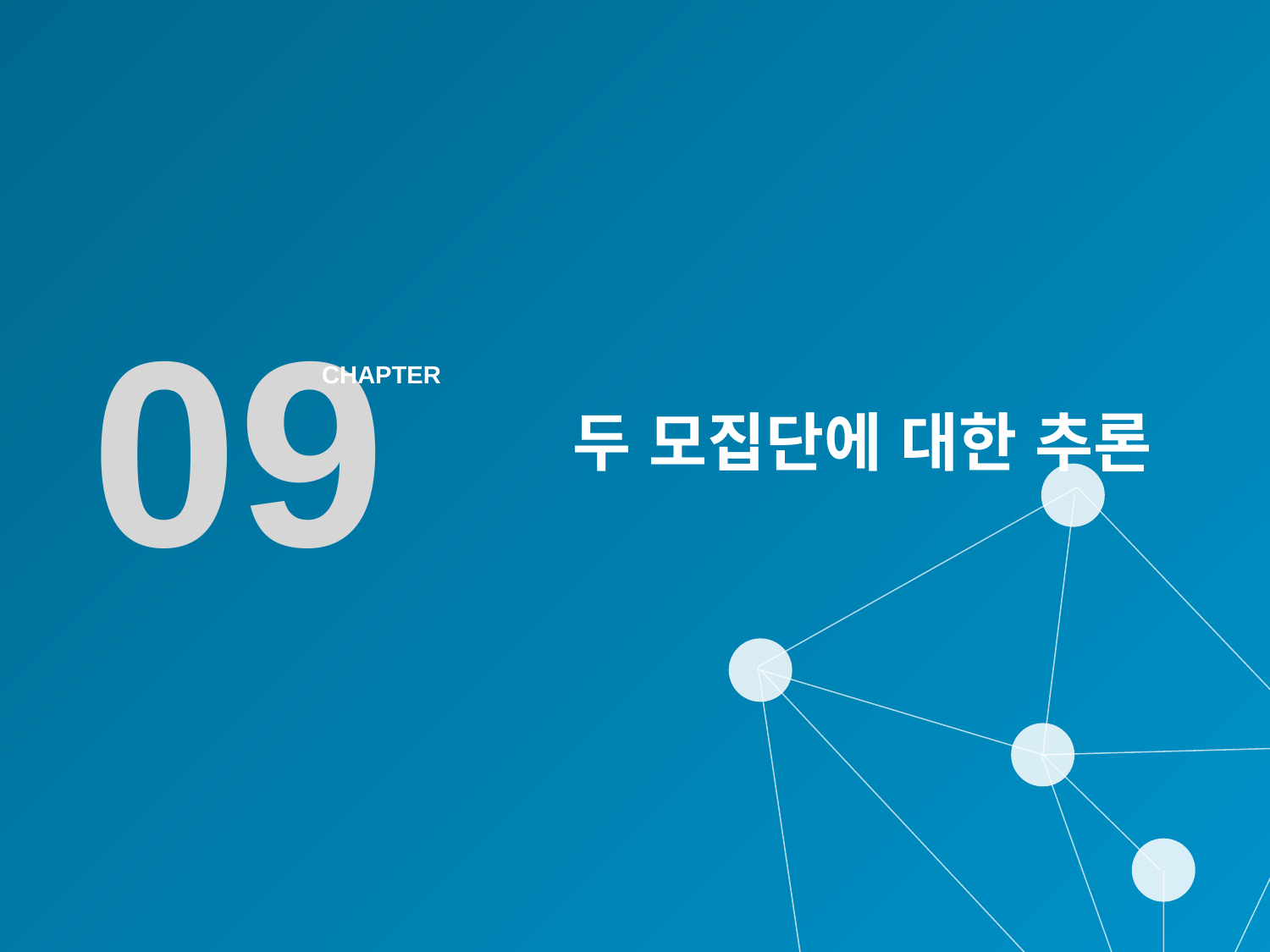

CHAPTER
09
# 두 모집단에 대한 추론